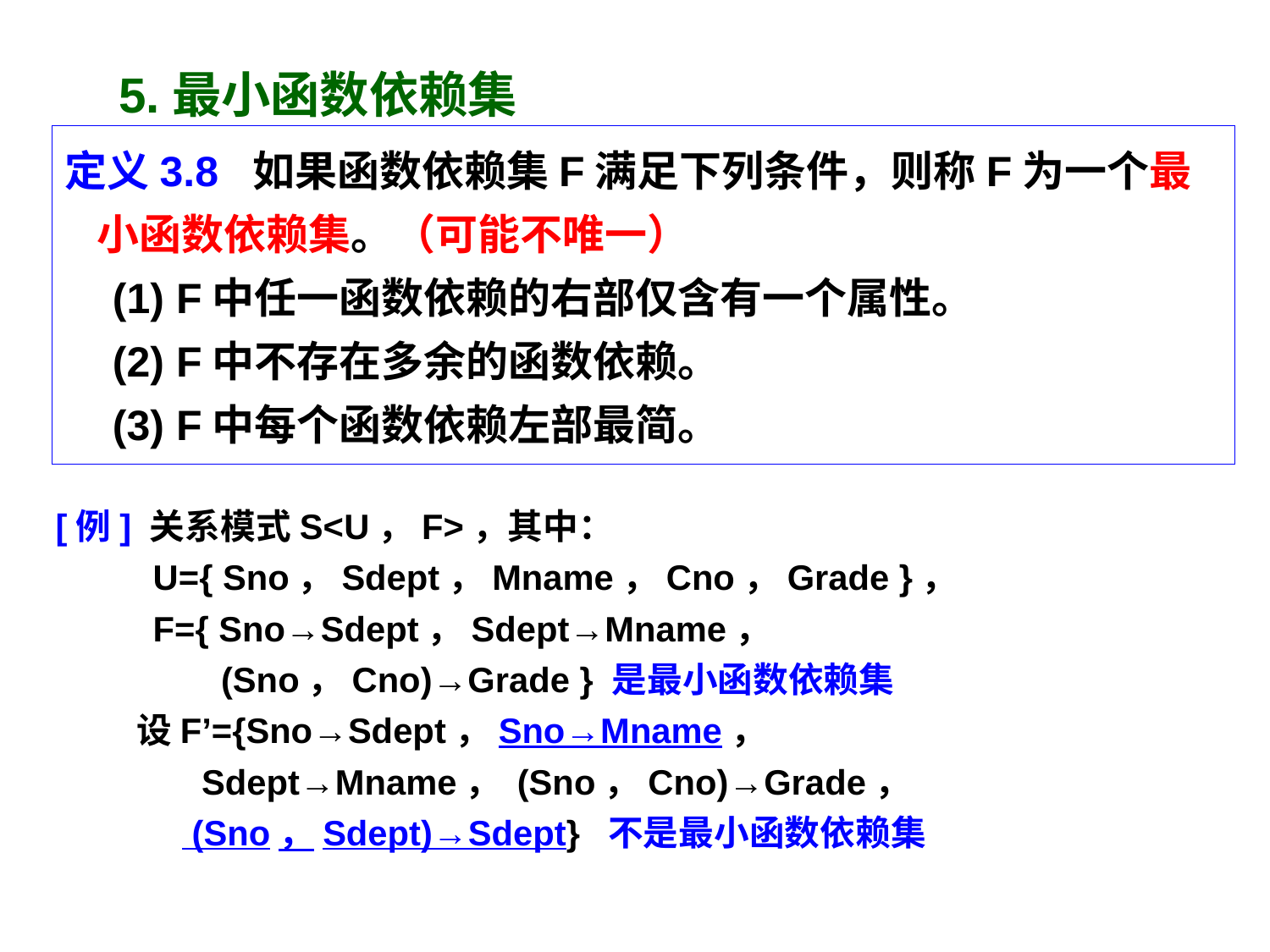

5.最小函数依赖集
定义3.8  如果函数依赖集F满足下列条件，则称F为一个最小函数依赖集。（可能不唯一）
    (1) F中任一函数依赖的右部仅含有一个属性。
    (2) F中不存在多余的函数依赖。
    (3) F中每个函数依赖左部最简。
[例] 关系模式S<U，F>，其中：
          U={ Sno，Sdept，Mname，Cno，Grade }，
          F={ Sno→Sdept，Sdept→Mname，
                 (Sno，Cno)→Grade } 是最小函数依赖集
         设F’={Sno→Sdept，Sno→Mname，
               Sdept→Mname， (Sno，Cno)→Grade，
              (Sno，Sdept)→Sdept}  不是最小函数依赖集